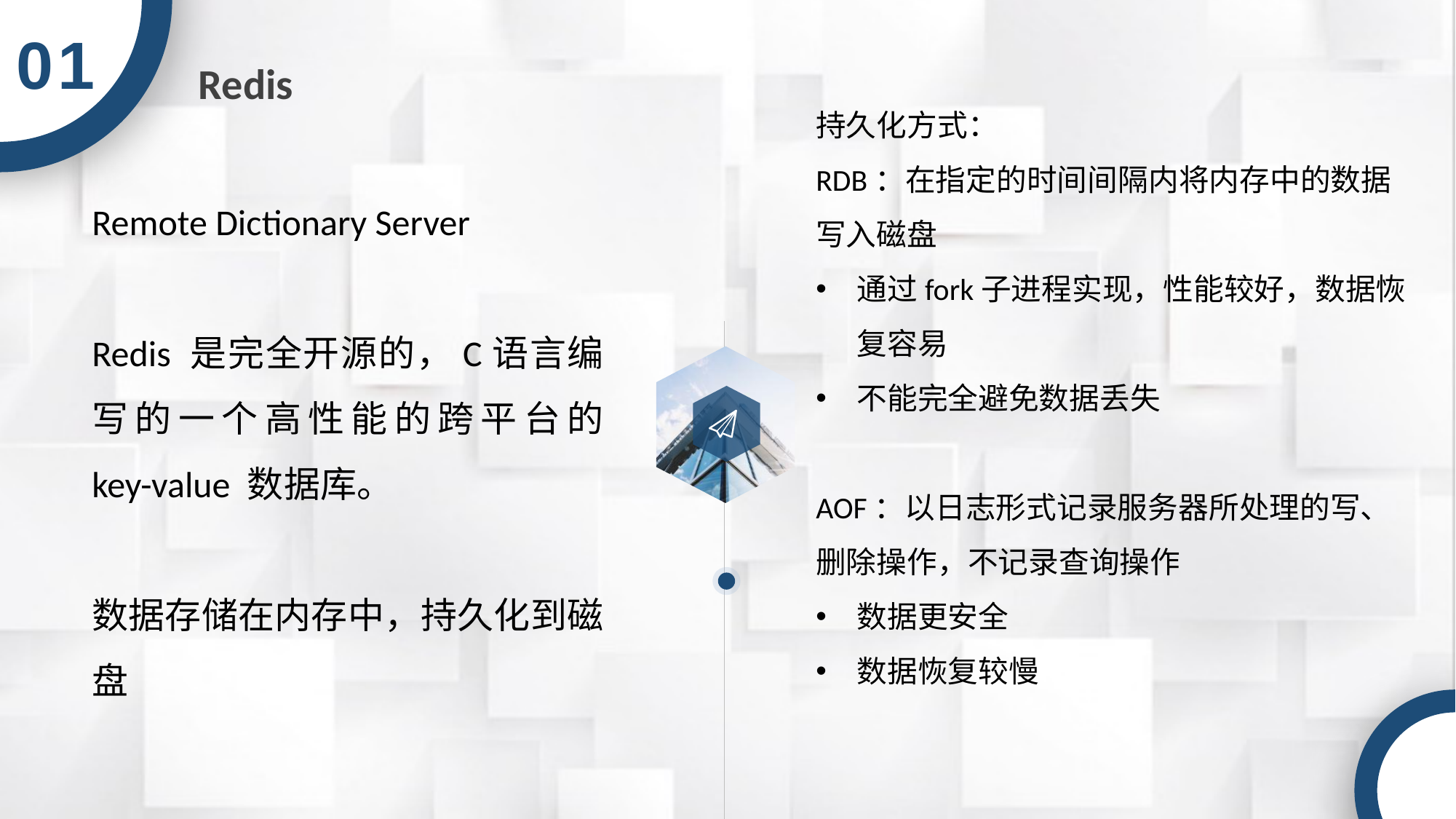

01
Redis
持久化方式：
RDB：在指定的时间间隔内将内存中的数据写入磁盘
通过fork子进程实现，性能较好，数据恢复容易
不能完全避免数据丢失

AOF：以日志形式记录服务器所处理的写、删除操作，不记录查询操作
数据更安全
数据恢复较慢

Remote Dictionary Server

Redis 是完全开源的，C语言编写的一个高性能的跨平台的 key-value 数据库。

数据存储在内存中，持久化到磁盘